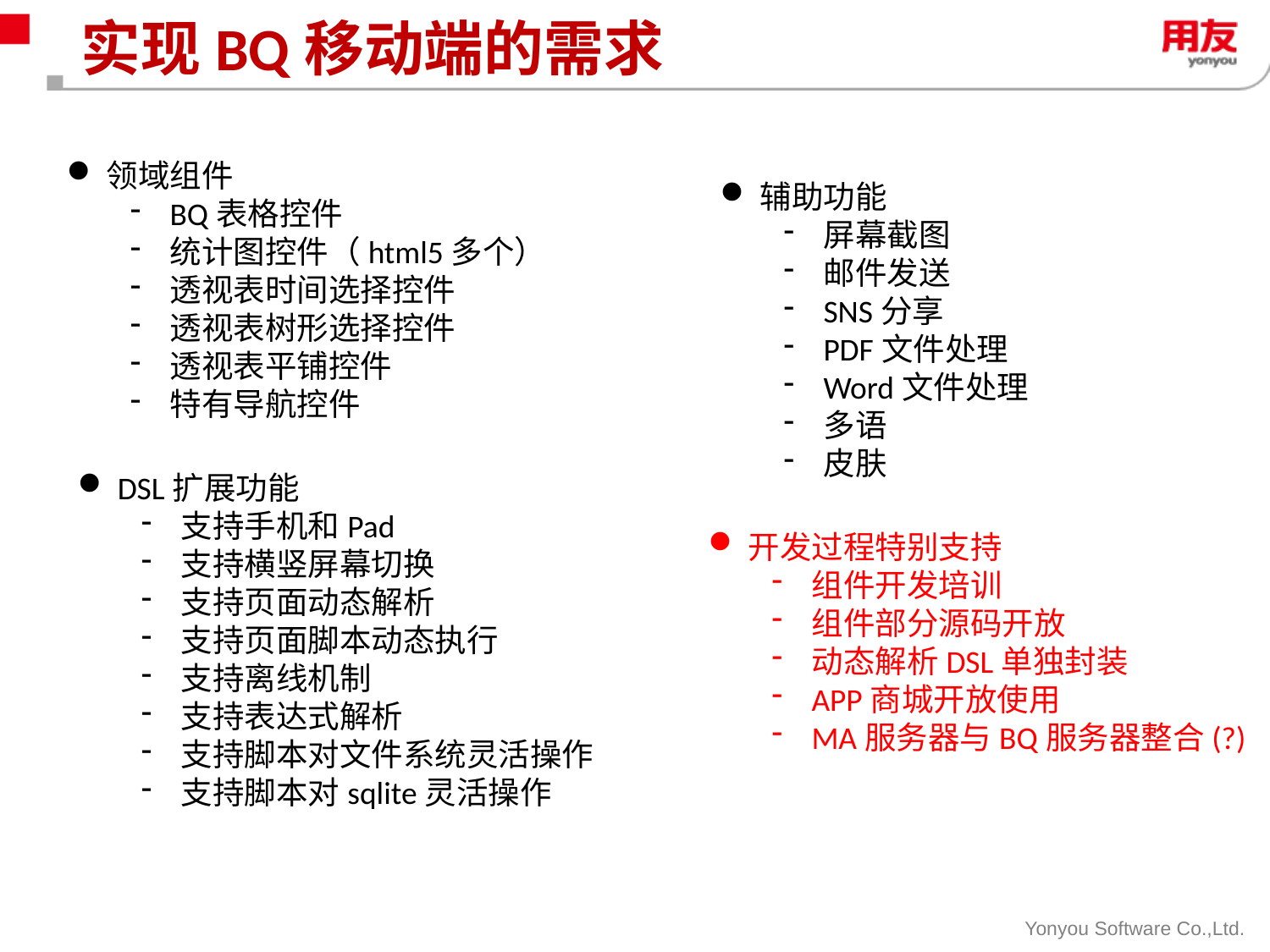

# 实现BQ移动端的需求
领域组件
BQ表格控件
统计图控件（html5多个）
透视表时间选择控件
透视表树形选择控件
透视表平铺控件
特有导航控件
辅助功能
屏幕截图
邮件发送
SNS分享
PDF文件处理
Word文件处理
多语
皮肤
DSL扩展功能
支持手机和Pad
支持横竖屏幕切换
支持页面动态解析
支持页面脚本动态执行
支持离线机制
支持表达式解析
支持脚本对文件系统灵活操作
支持脚本对sqlite灵活操作
开发过程特别支持
组件开发培训
组件部分源码开放
动态解析DSL单独封装
APP商城开放使用
MA服务器与BQ服务器整合(?)